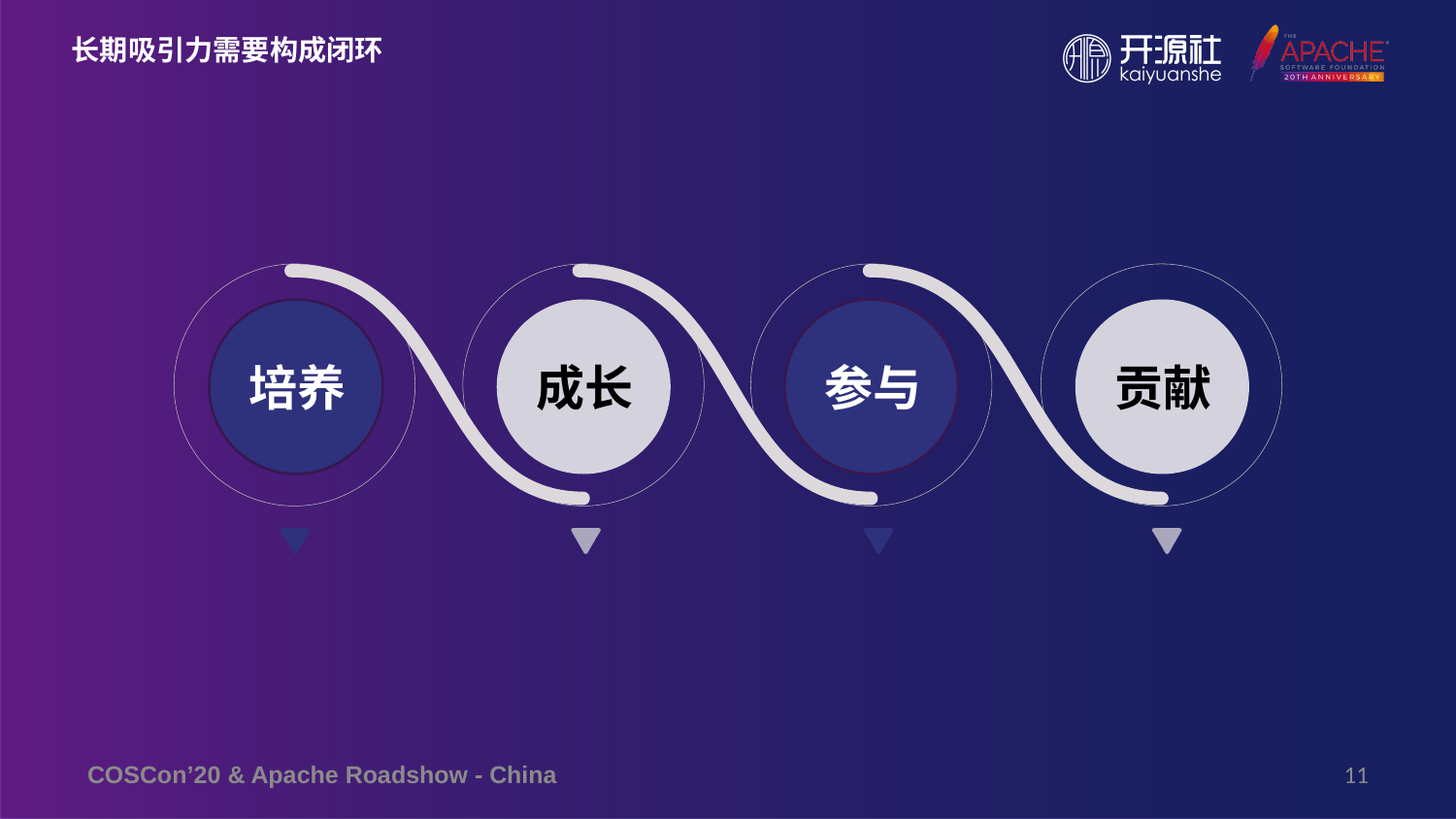

# 长期吸引力需要构成闭环

培养
成长
参与
贡献

11